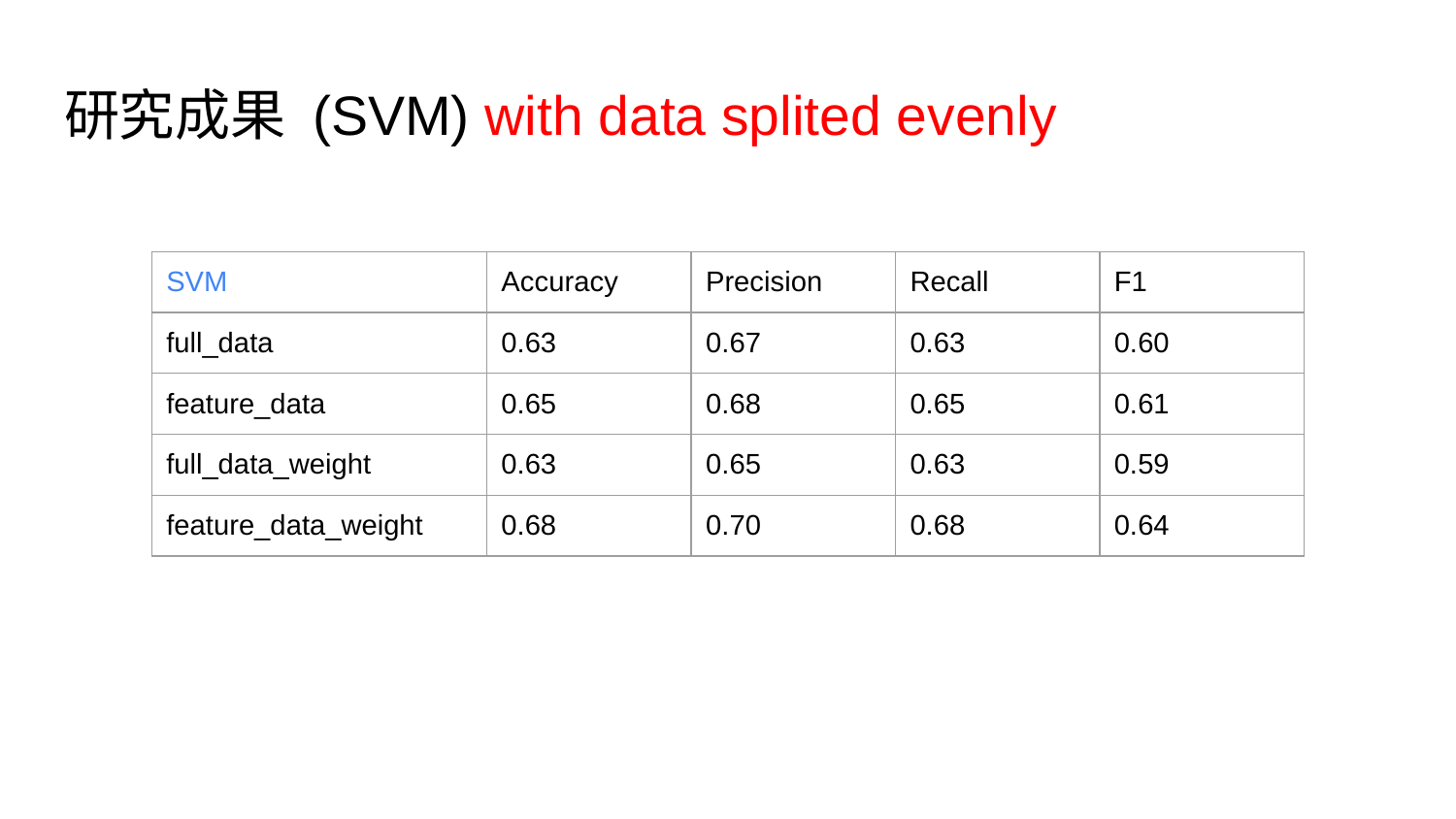

# 研究成果 (SVM) with data splited evenly
| SVM | Accuracy | Precision | Recall | F1 |
| --- | --- | --- | --- | --- |
| full\_data | 0.63 | 0.67 | 0.63 | 0.60 |
| feature\_data | 0.65 | 0.68 | 0.65 | 0.61 |
| full\_data\_weight | 0.63 | 0.65 | 0.63 | 0.59 |
| feature\_data\_weight | 0.68 | 0.70 | 0.68 | 0.64 |